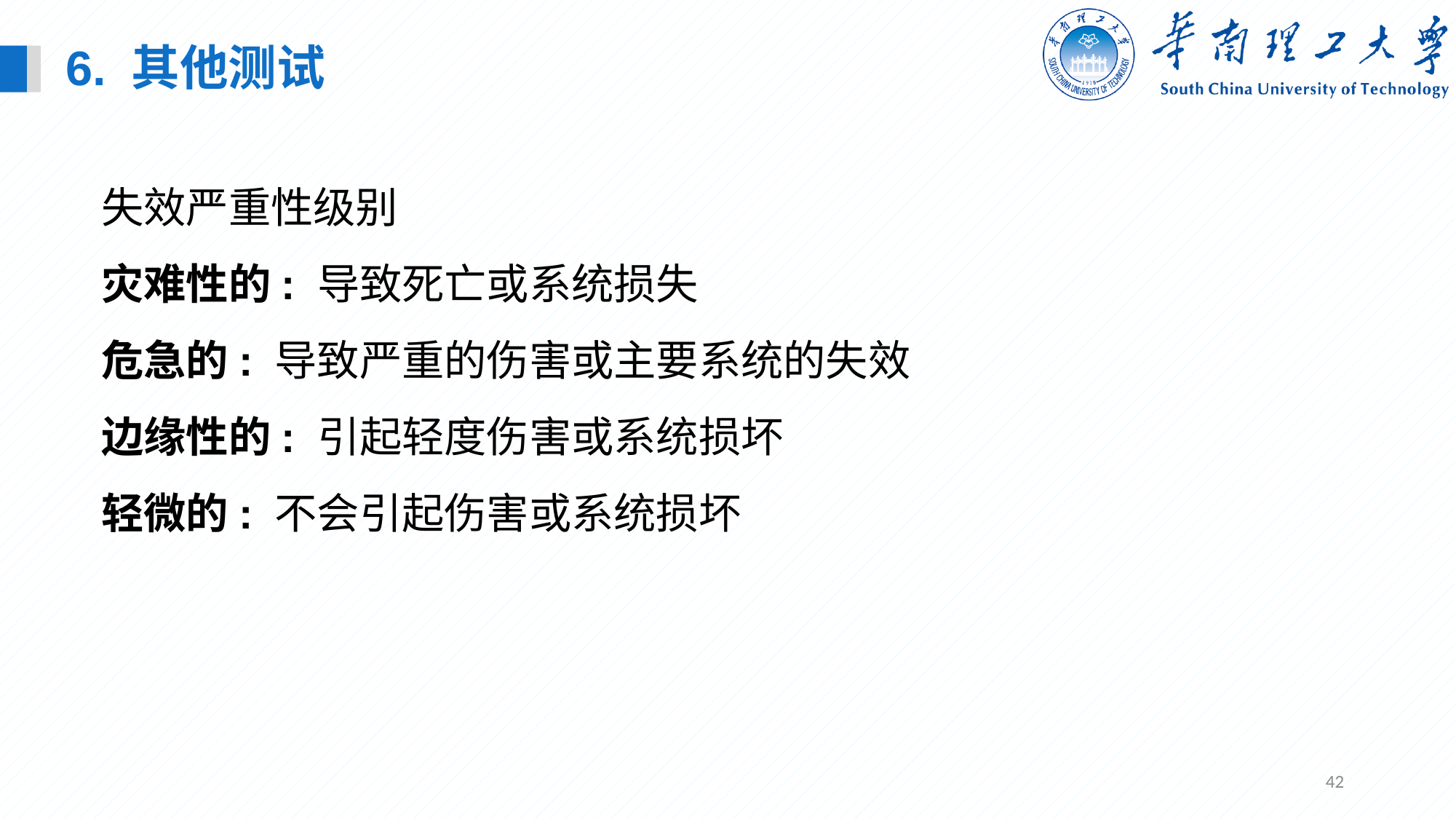

6. 其他测试
失效严重性级别
灾难性的: 导致死亡或系统损失
危急的: 导致严重的伤害或主要系统的失效
边缘性的: 引起轻度伤害或系统损坏
轻微的: 不会引起伤害或系统损坏
42